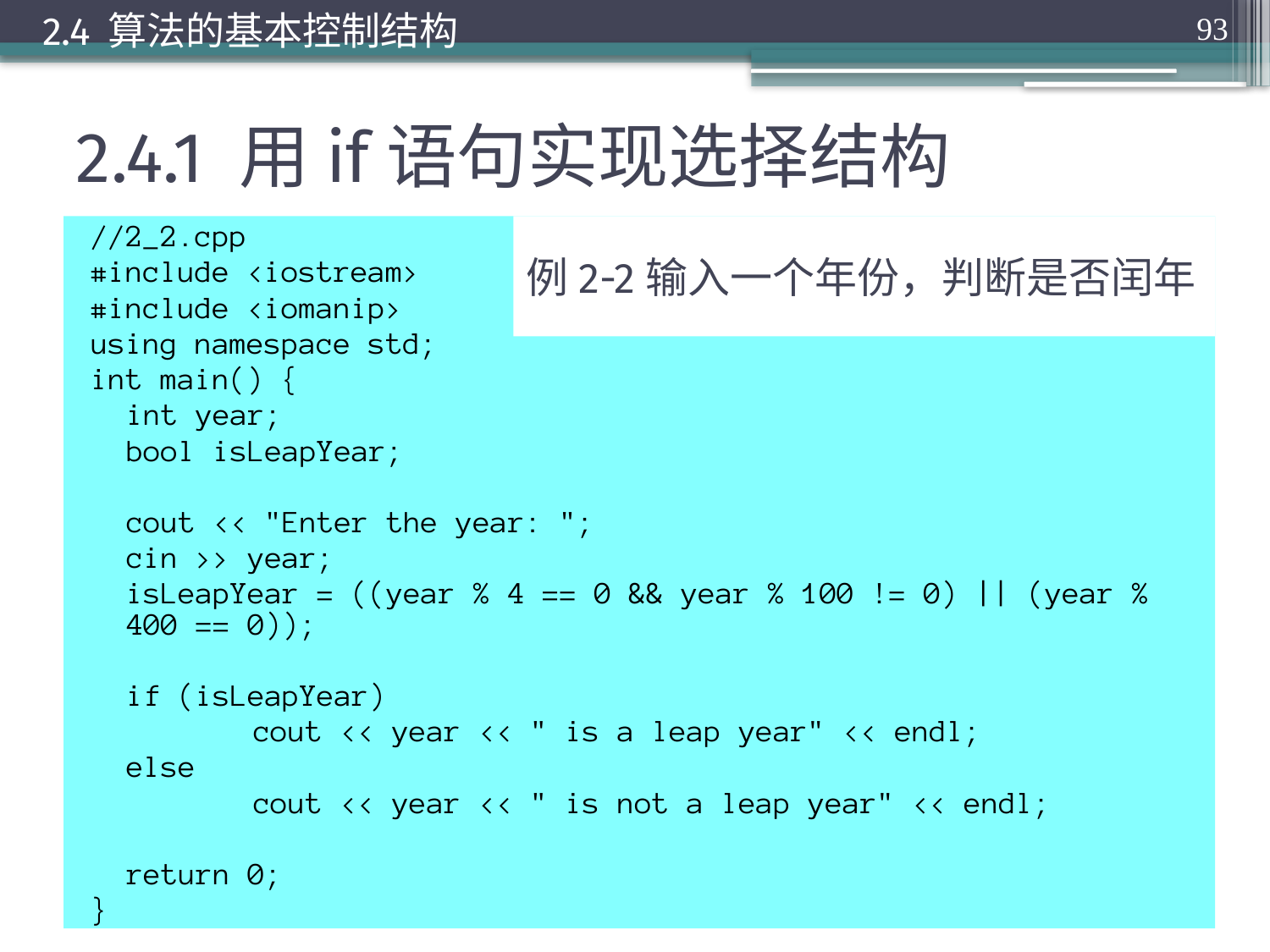

2.4 算法的基本控制结构
93
2.4.1 用if语句实现选择结构
//2_2.cpp
#include <iostream>
#include <iomanip>
using namespace std;
int main() {
	int year;
	bool isLeapYear;

	cout << "Enter the year: ";
	cin >> year;
	isLeapYear = ((year % 4 == 0 && year % 100 != 0) || (year % 400 == 0));

	if (isLeapYear)
		cout << year << " is a leap year" << endl;
	else
		cout << year << " is not a leap year" << endl;

	return 0;
}
# 例2-2输入一个年份，判断是否闰年